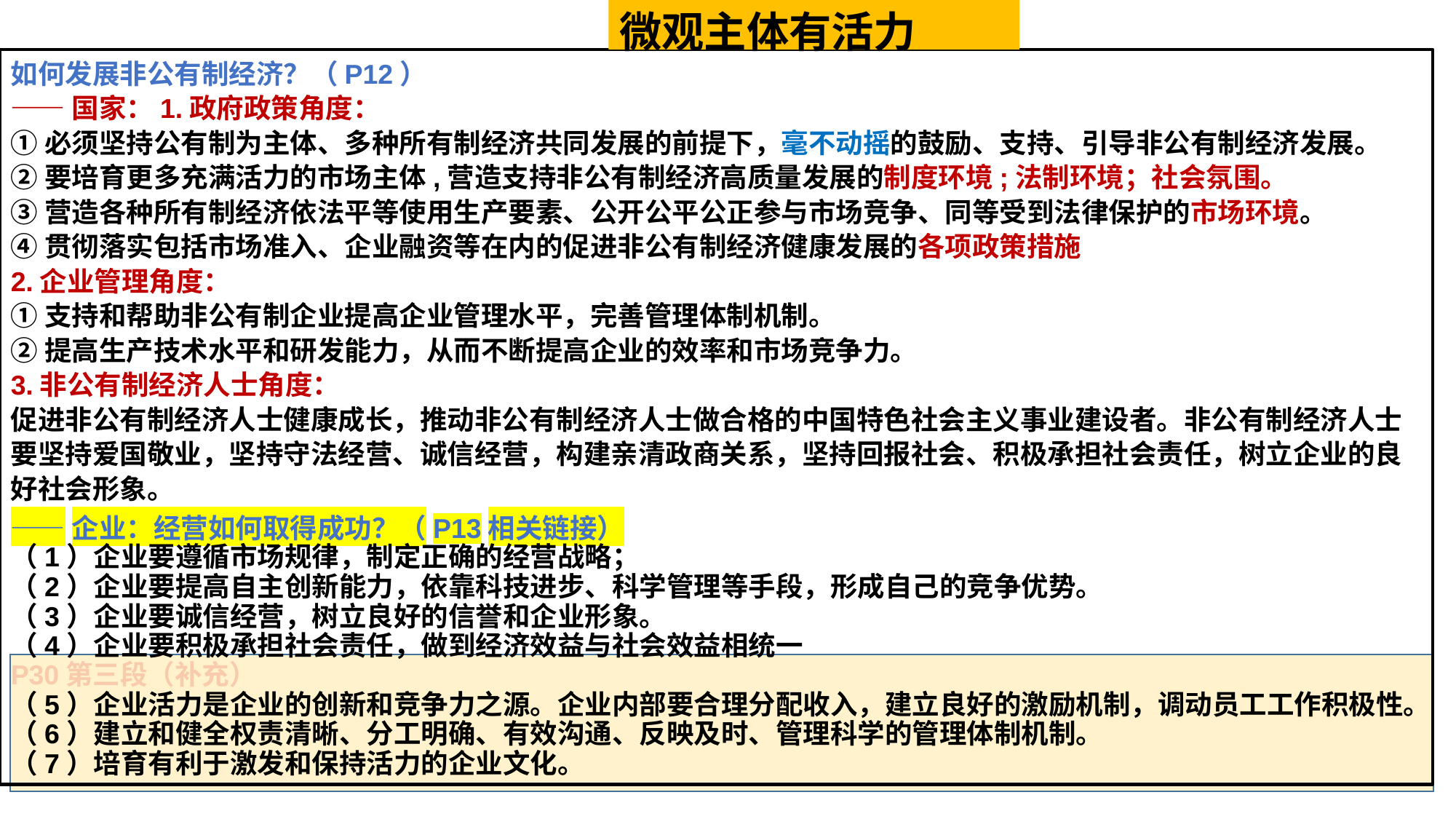

微观主体有活力
如何发展非公有制经济？（P12）
——国家：1.政府政策角度：
①必须坚持公有制为主体、多种所有制经济共同发展的前提下，毫不动摇的鼓励、支持、引导非公有制经济发展。
②要培育更多充满活力的市场主体,营造支持非公有制经济高质量发展的制度环境;法制环境；社会氛围。
③营造各种所有制经济依法平等使用生产要素、公开公平公正参与市场竞争、同等受到法律保护的市场环境。
④贯彻落实包括市场准入、企业融资等在内的促进非公有制经济健康发展的各项政策措施
2.企业管理角度：
①支持和帮助非公有制企业提高企业管理水平，完善管理体制机制。
②提高生产技术水平和研发能力，从而不断提高企业的效率和市场竞争力。
3.非公有制经济人士角度：
促进非公有制经济人士健康成长，推动非公有制经济人士做合格的中国特色社会主义事业建设者。非公有制经济人士要坚持爱国敬业，坚持守法经营、诚信经营，构建亲清政商关系，坚持回报社会、积极承担社会责任，树立企业的良好社会形象。
——企业：经营如何取得成功？（P13相关链接）
（1）企业要遵循市场规律，制定正确的经营战略；
（2）企业要提高自主创新能力，依靠科技进步、科学管理等手段，形成自己的竞争优势。
（3）企业要诚信经营，树立良好的信誉和企业形象。
（4）企业要积极承担社会责任，做到经济效益与社会效益相统一
P30第三段（补充）
（5）企业活力是企业的创新和竞争力之源。企业内部要合理分配收入，建立良好的激励机制，调动员工工作积极性。
（6）建立和健全权责清晰、分工明确、有效沟通、反映及时、管理科学的管理体制机制。
（7）培育有利于激发和保持活力的企业文化。